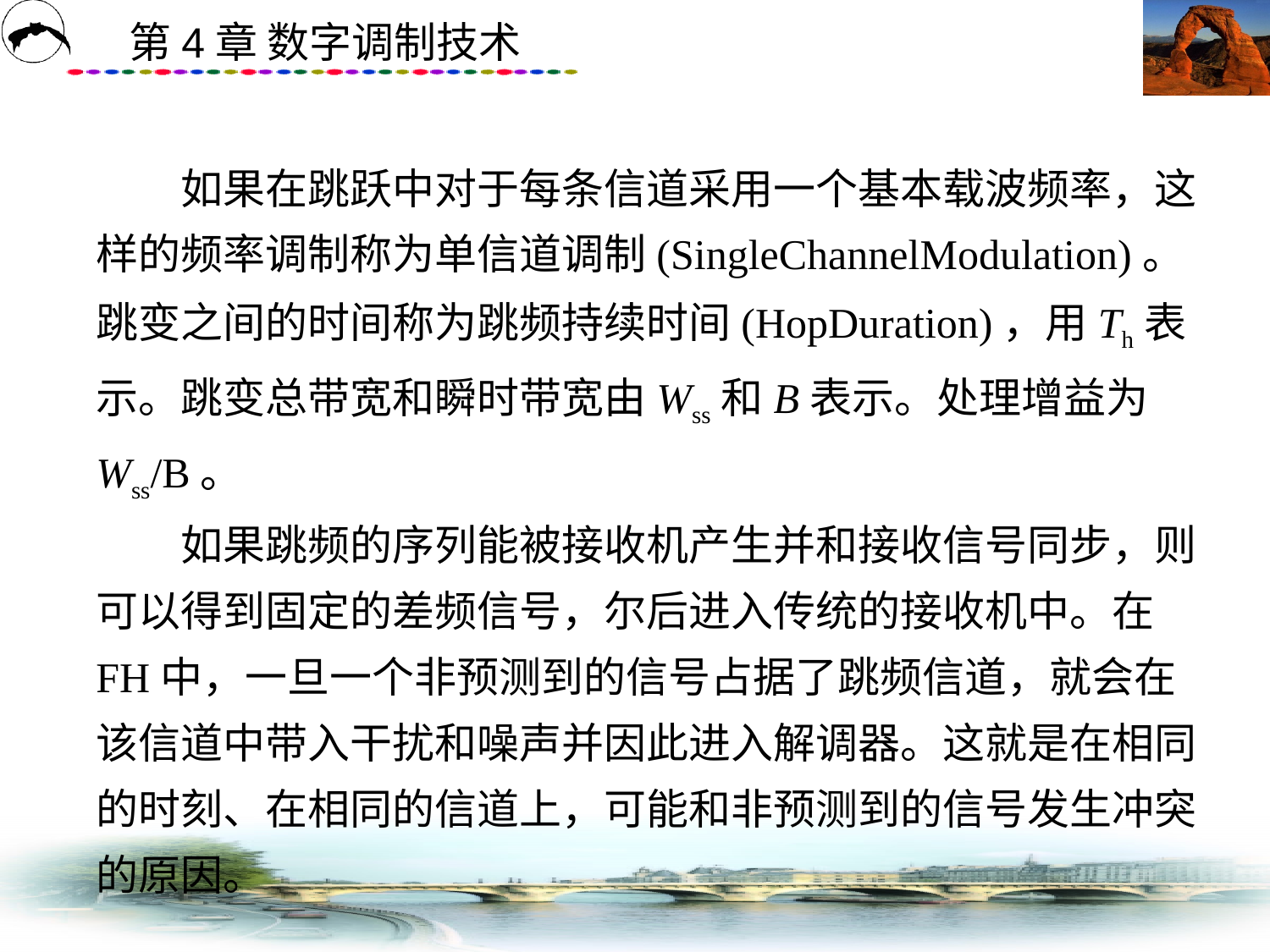

# 如果在跳跃中对于每条信道采用一个基本载波频率，这样的频率调制称为单信道调制(SingleChannelModulation)。跳变之间的时间称为跳频持续时间(HopDuration)，用Th表示。跳变总带宽和瞬时带宽由Wss和B表示。处理增益为Wss/B。 　　如果跳频的序列能被接收机产生并和接收信号同步，则可以得到固定的差频信号，尔后进入传统的接收机中。在FH中，一旦一个非预测到的信号占据了跳频信道，就会在该信道中带入干扰和噪声并因此进入解调器。这就是在相同的时刻、在相同的信道上，可能和非预测到的信号发生冲突的原因。